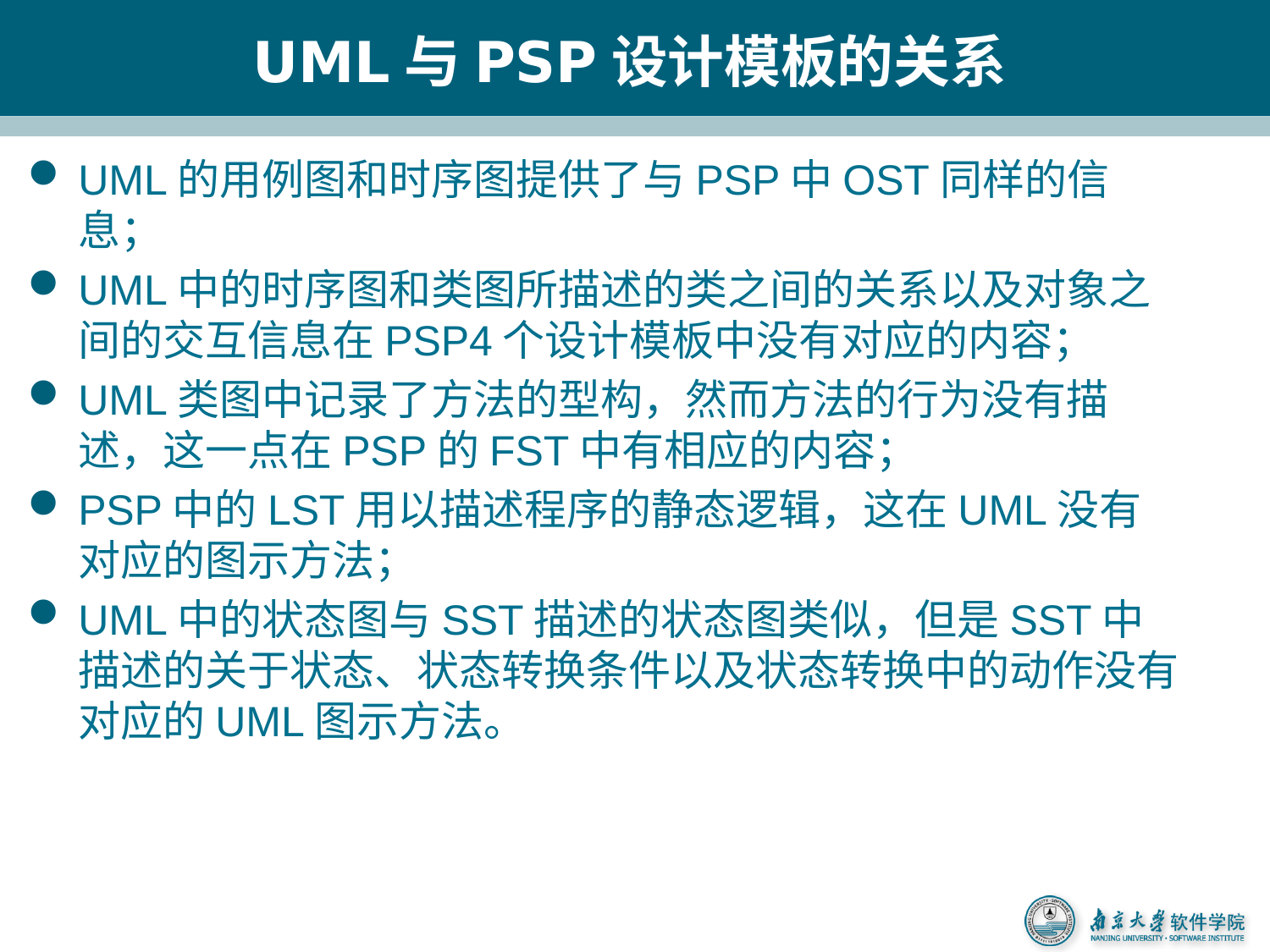

# UML与PSP设计模板的关系
UML的用例图和时序图提供了与PSP中OST同样的信息；
UML中的时序图和类图所描述的类之间的关系以及对象之间的交互信息在PSP4个设计模板中没有对应的内容；
UML类图中记录了方法的型构，然而方法的行为没有描述，这一点在PSP的FST中有相应的内容；
PSP中的LST用以描述程序的静态逻辑，这在UML没有对应的图示方法；
UML中的状态图与SST描述的状态图类似，但是SST中描述的关于状态、状态转换条件以及状态转换中的动作没有对应的UML图示方法。